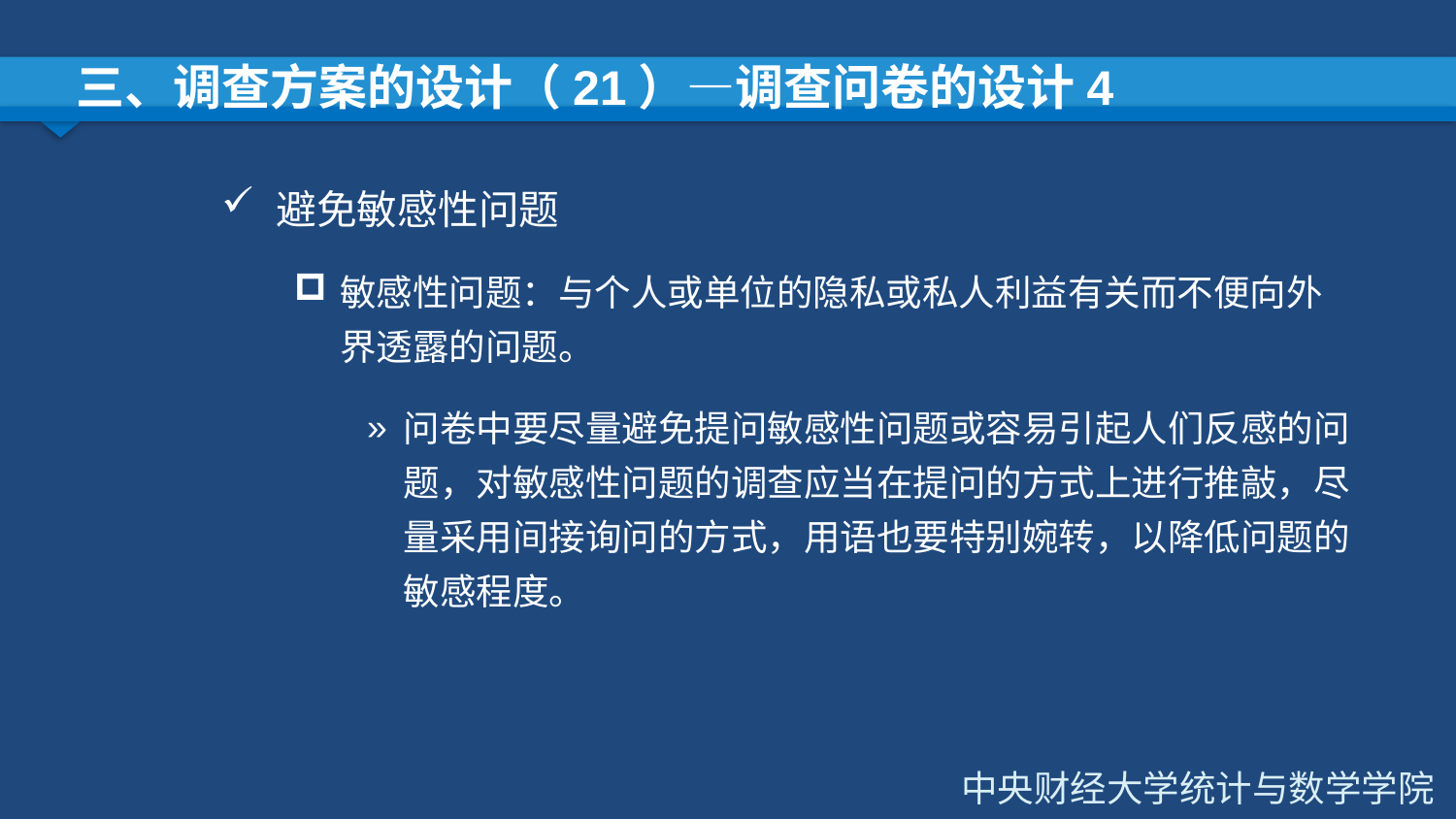

# 三、调查方案的设计（21）—调查问卷的设计4
避免敏感性问题
敏感性问题：与个人或单位的隐私或私人利益有关而不便向外界透露的问题。
问卷中要尽量避免提问敏感性问题或容易引起人们反感的问题，对敏感性问题的调查应当在提问的方式上进行推敲，尽量采用间接询问的方式，用语也要特别婉转，以降低问题的敏感程度。